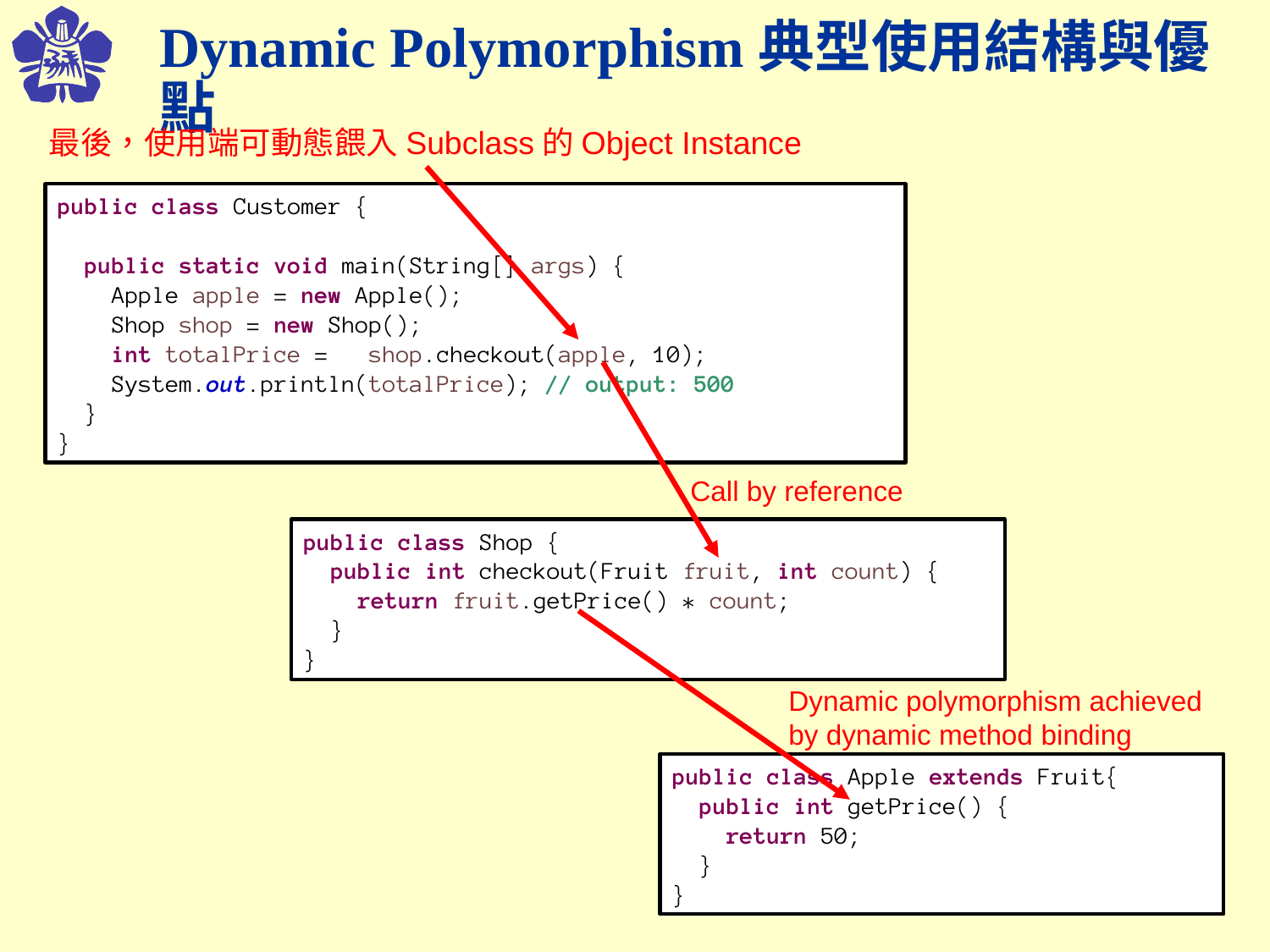

# Dynamic Polymorphism典型使用結構與優點
最後，使用端可動態餵入Subclass的Object Instance
public class Customer {
  public static void main(String[] args) {
    Apple apple = new Apple();
    Shop shop = new Shop();
    int totalPrice =   shop.checkout(apple, 10);
    System.out.println(totalPrice); // output: 500
  }
}
Call by reference
public class Shop {
  public int checkout(Fruit fruit, int count) {
    return fruit.getPrice() * count;
  }
}
Dynamic polymorphism achieved by dynamic method binding
public class Apple extends Fruit{
  public int getPrice() {
    return 50;
  }
}